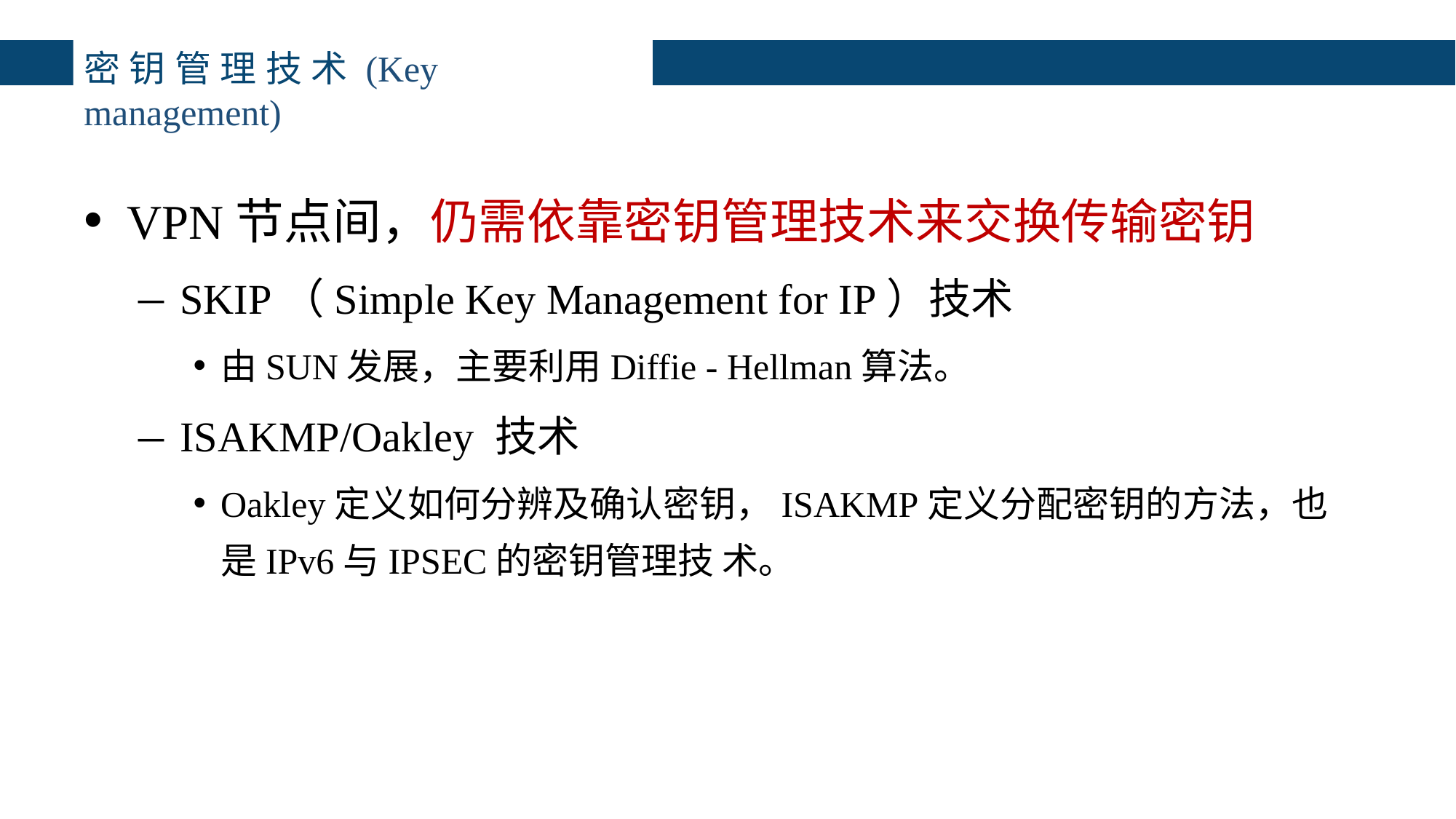

密钥管理技术(Key management)
VPN节点间，仍需依靠密钥管理技术来交换传输密钥
SKIP（Simple Key Management for IP）技术
由SUN发展，主要利用Diffie - Hellman算法。
ISAKMP/Oakley 技术
Oakley定义如何分辨及确认密钥，ISAKMP定义分配密钥的方法，也是IPv6与IPSEC的密钥管理技 术。